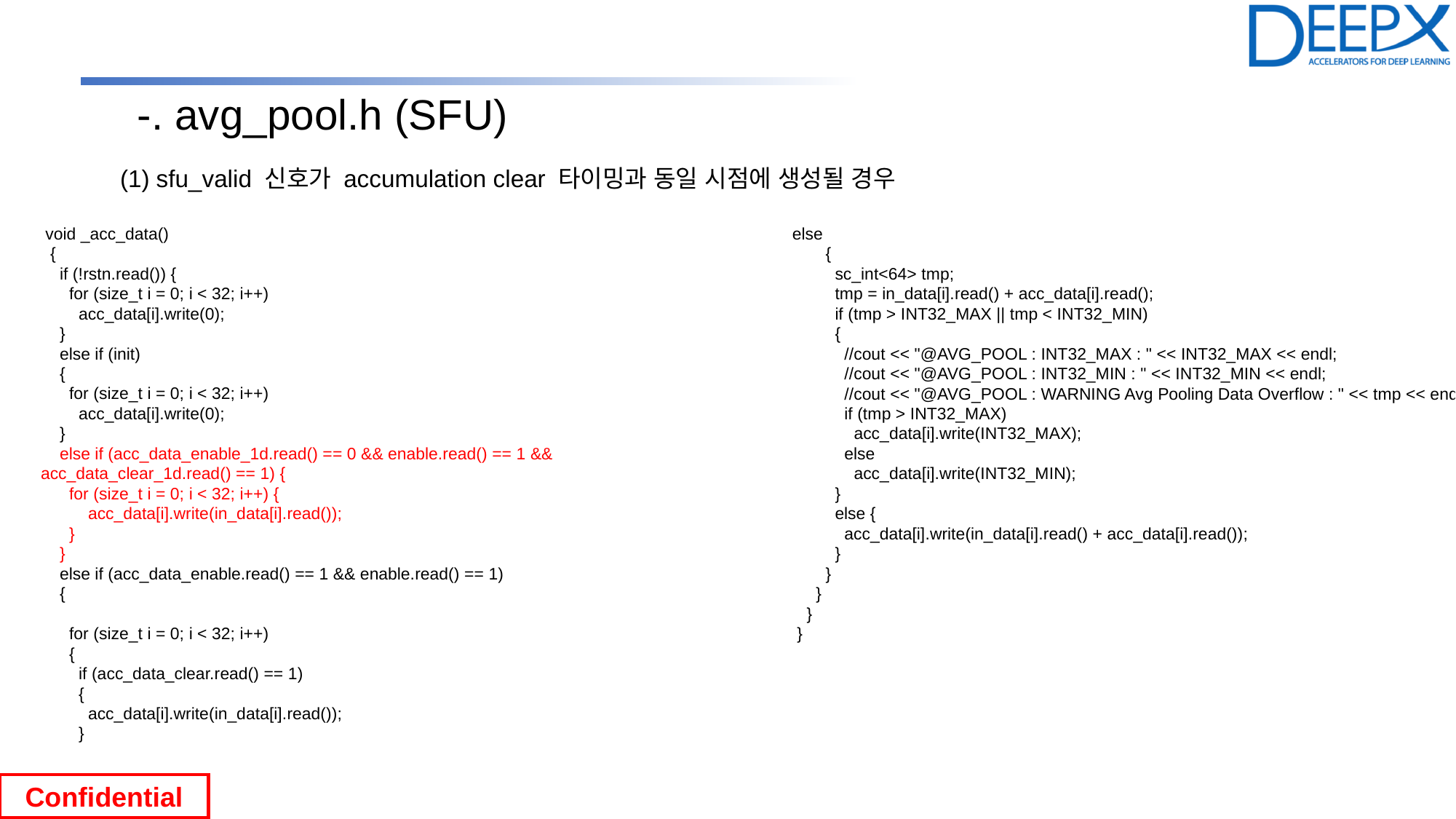

-. avg_pool.h (SFU)
 (1) sfu_valid 신호가 accumulation clear 타이밍과 동일 시점에 생성될 경우
 void _acc_data()
  {
    if (!rstn.read()) {
      for (size_t i = 0; i < 32; i++)
        acc_data[i].write(0);
    }
    else if (init)
    {
      for (size_t i = 0; i < 32; i++)
        acc_data[i].write(0);
    }
    else if (acc_data_enable_1d.read() == 0 && enable.read() == 1 && acc_data_clear_1d.read() == 1) {
      for (size_t i = 0; i < 32; i++) {
          acc_data[i].write(in_data[i].read());
      }
    }
    else if (acc_data_enable.read() == 1 && enable.read() == 1)
    {

      for (size_t i = 0; i < 32; i++)
      {
        if (acc_data_clear.read() == 1)
        {
          acc_data[i].write(in_data[i].read());
        }
 else
        {
          sc_int<64> tmp;
          tmp = in_data[i].read() + acc_data[i].read();
          if (tmp > INT32_MAX || tmp < INT32_MIN)
          {
            //cout << "@AVG_POOL : INT32_MAX : " << INT32_MAX << endl;
            //cout << "@AVG_POOL : INT32_MIN : " << INT32_MIN << endl;
            //cout << "@AVG_POOL : WARNING Avg Pooling Data Overflow : " << tmp << endl;
            if (tmp > INT32_MAX)
              acc_data[i].write(INT32_MAX);
            else
              acc_data[i].write(INT32_MIN);
          }
          else {
            acc_data[i].write(in_data[i].read() + acc_data[i].read());
          }
        }
      }
    }
  }